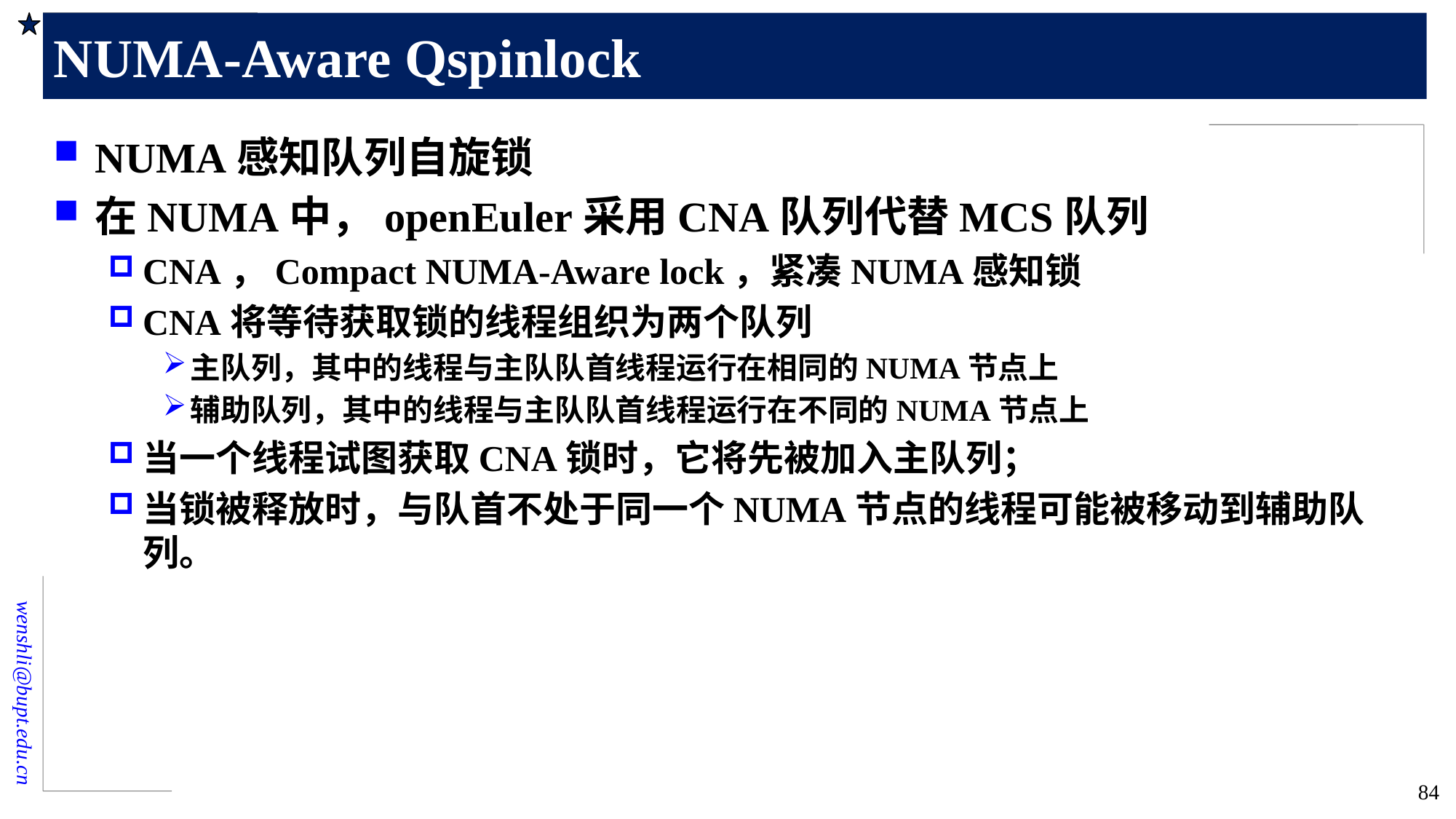

# NUMA-Aware Qspinlock
NUMA感知队列自旋锁
在NUMA中，openEuler采用CNA队列代替MCS队列
CNA，Compact NUMA-Aware lock，紧凑NUMA感知锁
CNA将等待获取锁的线程组织为两个队列
主队列，其中的线程与主队队首线程运行在相同的NUMA节点上
辅助队列，其中的线程与主队队首线程运行在不同的NUMA节点上
当一个线程试图获取CNA锁时，它将先被加入主队列；
当锁被释放时，与队首不处于同一个NUMA节点的线程可能被移动到辅助队列。
84